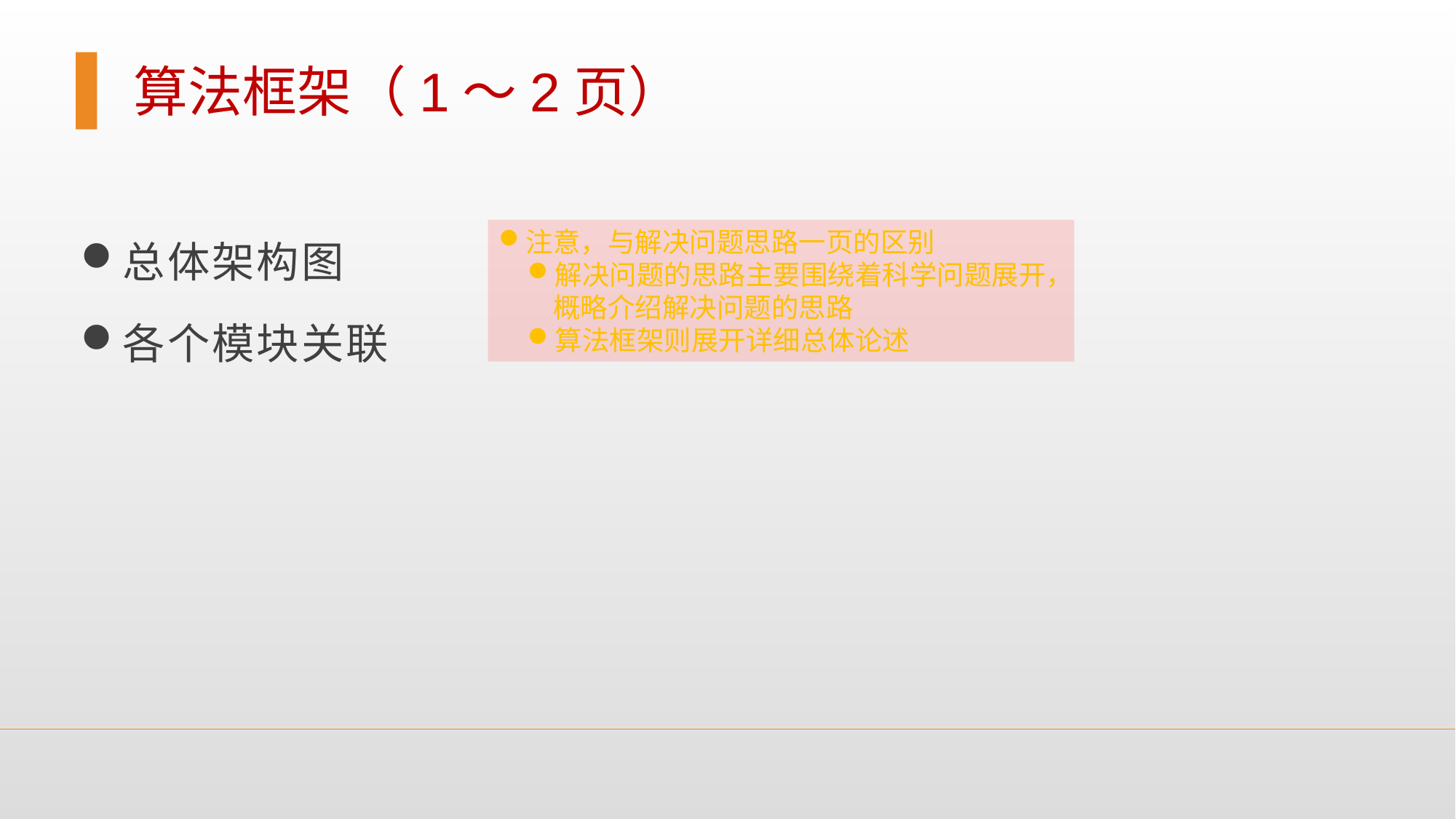

算法框架（1～2页）
注意，与解决问题思路一页的区别
解决问题的思路主要围绕着科学问题展开，概略介绍解决问题的思路
算法框架则展开详细总体论述
总体架构图
各个模块关联